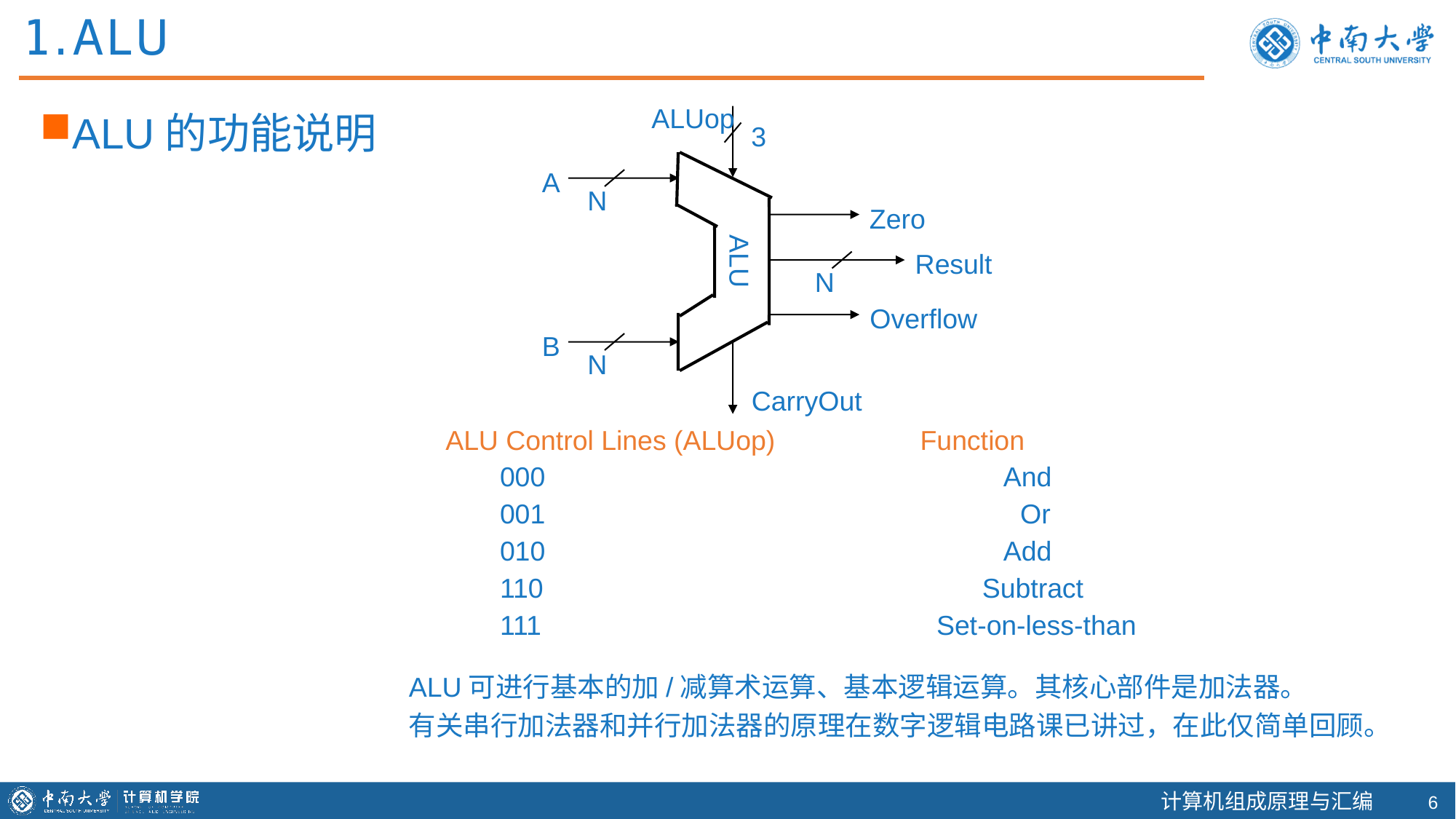

1.ALU
ALUop
ALU的功能说明

3

A

N
Zero

ALU
Result

N
Overflow

B

N

CarryOut
ALU Control Lines (ALUop)	     Function
000				         And
001				           Or
010				         Add
110				      Subtract
111				Set-on-less-than
ALU可进行基本的加/减算术运算、基本逻辑运算。其核心部件是加法器。
有关串行加法器和并行加法器的原理在数字逻辑电路课已讲过，在此仅简单回顾。
6